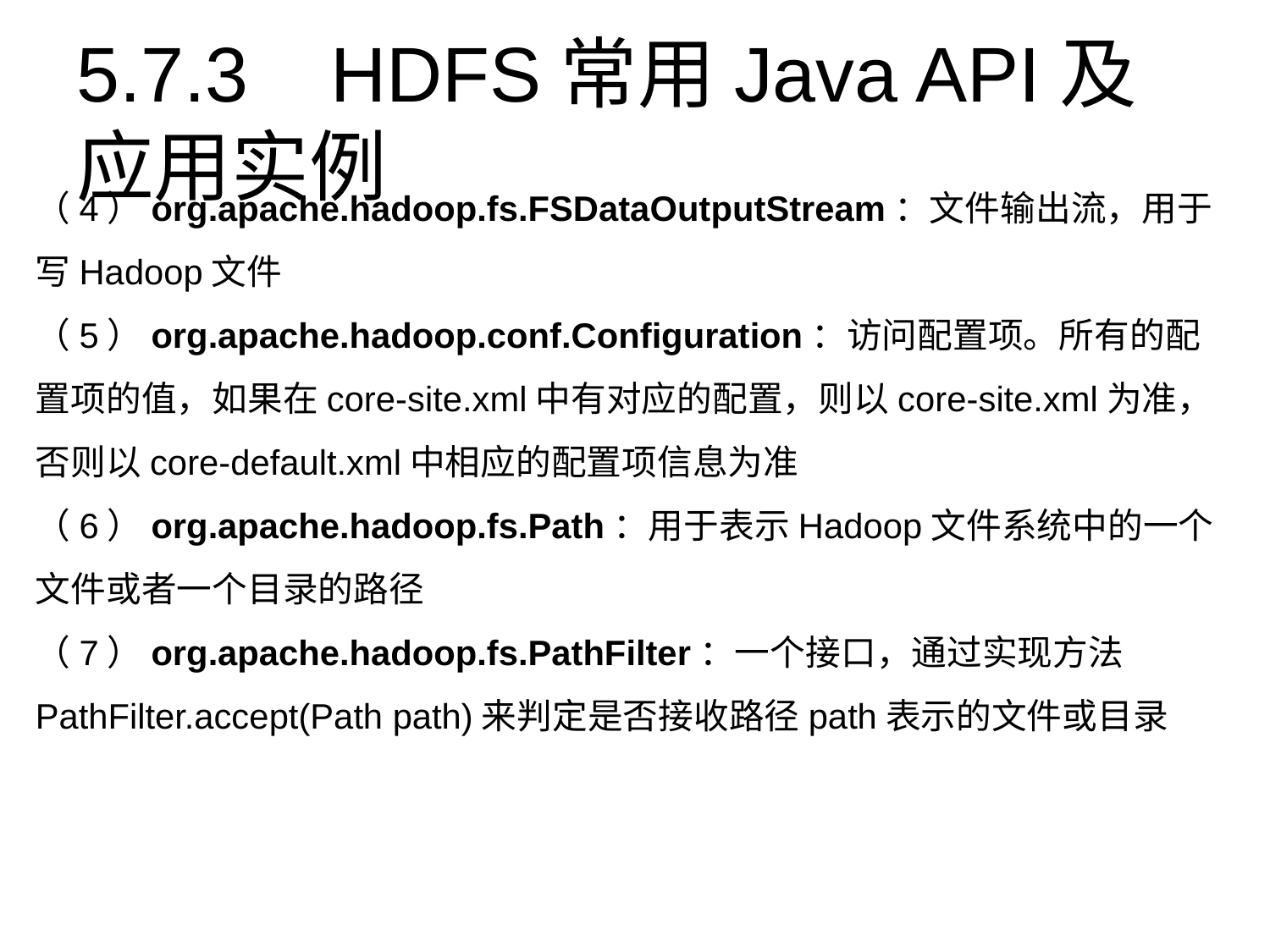

5.7.3	HDFS常用Java API及应用实例
（4）org.apache.hadoop.fs.FSDataOutputStream：文件输出流，用于写Hadoop文件
（5）org.apache.hadoop.conf.Configuration：访问配置项。所有的配置项的值，如果在core-site.xml中有对应的配置，则以core-site.xml为准，否则以core-default.xml中相应的配置项信息为准
（6）org.apache.hadoop.fs.Path：用于表示Hadoop文件系统中的一个文件或者一个目录的路径
（7）org.apache.hadoop.fs.PathFilter：一个接口，通过实现方法PathFilter.accept(Path path)来判定是否接收路径path表示的文件或目录